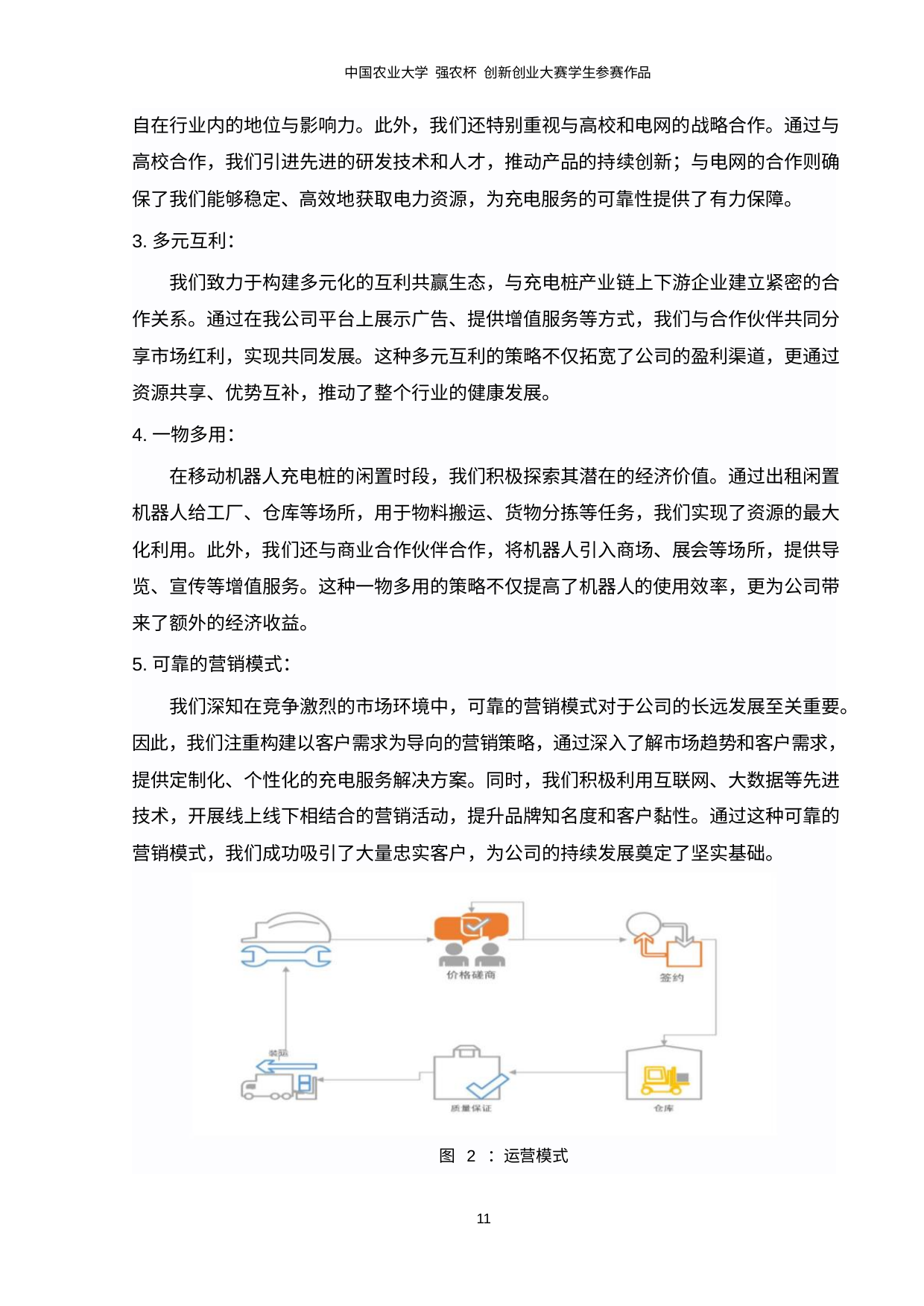

中国农业大学 强农杯 创新创业大赛学生参赛作品

自在行业内的地位与影响力。此外，我们还特别重视与高校和电网的战略合作。通过与
高校合作，我们引进先进的研发技术和人才，推动产品的持续创新；与电网的合作则确
保了我们能够稳定、高效地获取电力资源，为充电服务的可靠性提供了有力保障。
3.多元互利：
我们致力于构建多元化的互利共赢生态，与充电桩产业链上下游企业建立紧密的合
作关系。通过在我公司平台上展示广告、提供增值服务等方式，我们与合作伙伴共同分
享市场红利，实现共同发展。这种多元互利的策略不仅拓宽了公司的盈利渠道，更通过
资源共享、优势互补，推动了整个行业的健康发展。
4.一物多用：
在移动机器人充电桩的闲置时段，我们积极探索其潜在的经济价值。通过出租闲置
机器人给工厂、仓库等场所，用于物料搬运、货物分拣等任务，我们实现了资源的最大
化利用。此外，我们还与商业合作伙伴合作，将机器人引入商场、展会等场所，提供导
览、宣传等增值服务。这种一物多用的策略不仅提高了机器人的使用效率，更为公司带
来了额外的经济收益。
5.可靠的营销模式：
我们深知在竞争激烈的市场环境中，可靠的营销模式对于公司的长远发展至关重要。
因此，我们注重构建以客户需求为导向的营销策略，通过深入了解市场趋势和客户需求，
提供定制化、个性化的充电服务解决方案。同时，我们积极利用互联网、大数据等先进
技术，开展线上线下相结合的营销活动，提升品牌知名度和客户黏性。通过这种可靠的
营销模式，我们成功吸引了大量忠实客户，为公司的持续发展奠定了坚实基础。
图 2 ：运营模式
11